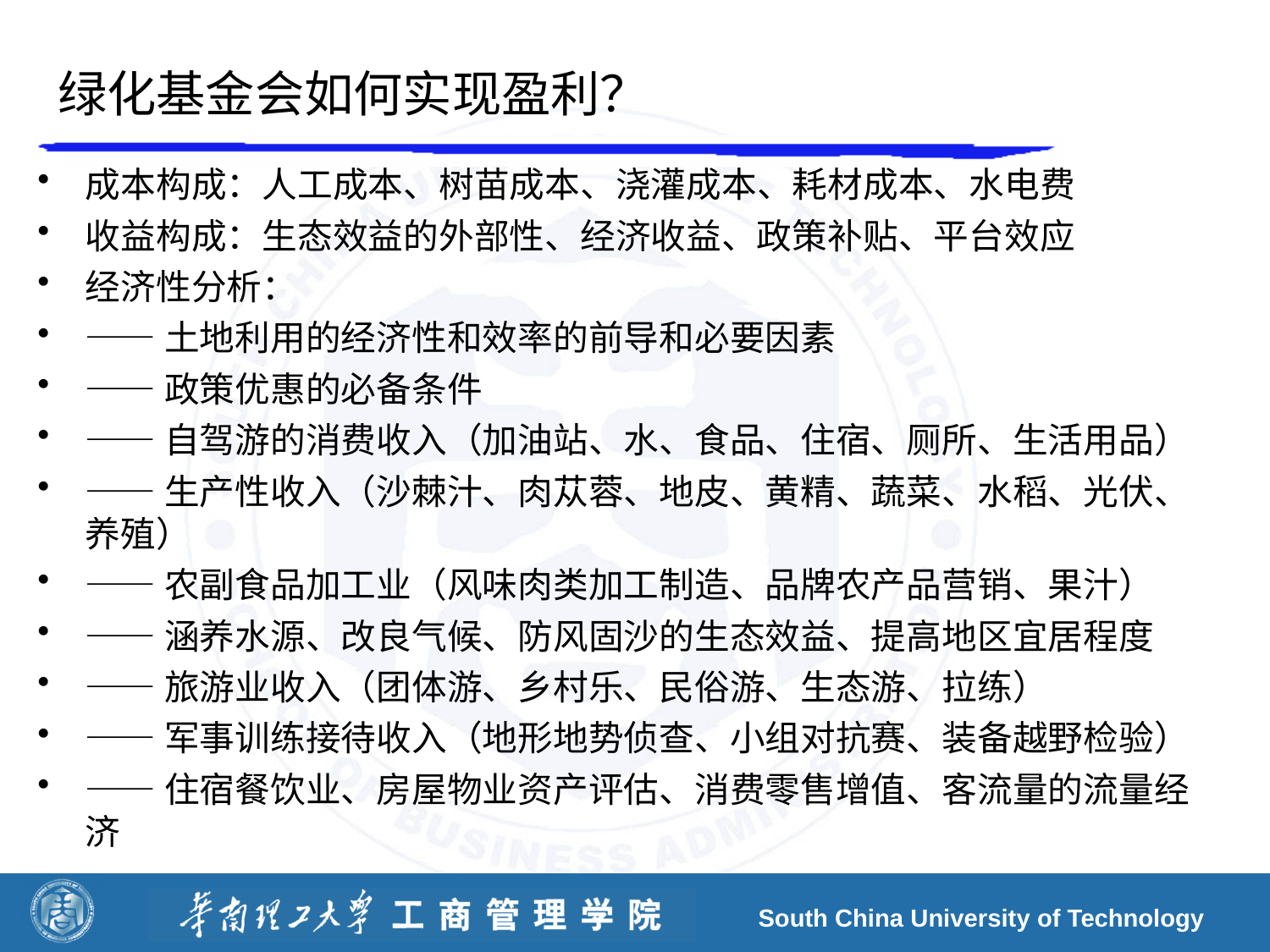

# 绿化基金会如何实现盈利？
成本构成：人工成本、树苗成本、浇灌成本、耗材成本、水电费
收益构成：生态效益的外部性、经济收益、政策补贴、平台效应
经济性分析：
——土地利用的经济性和效率的前导和必要因素
——政策优惠的必备条件
——自驾游的消费收入（加油站、水、食品、住宿、厕所、生活用品）
——生产性收入（沙棘汁、肉苁蓉、地皮、黄精、蔬菜、水稻、光伏、养殖）
——农副食品加工业（风味肉类加工制造、品牌农产品营销、果汁）
——涵养水源、改良气候、防风固沙的生态效益、提高地区宜居程度
——旅游业收入（团体游、乡村乐、民俗游、生态游、拉练）
——军事训练接待收入（地形地势侦查、小组对抗赛、装备越野检验）
——住宿餐饮业、房屋物业资产评估、消费零售增值、客流量的流量经济
South China University of Technology